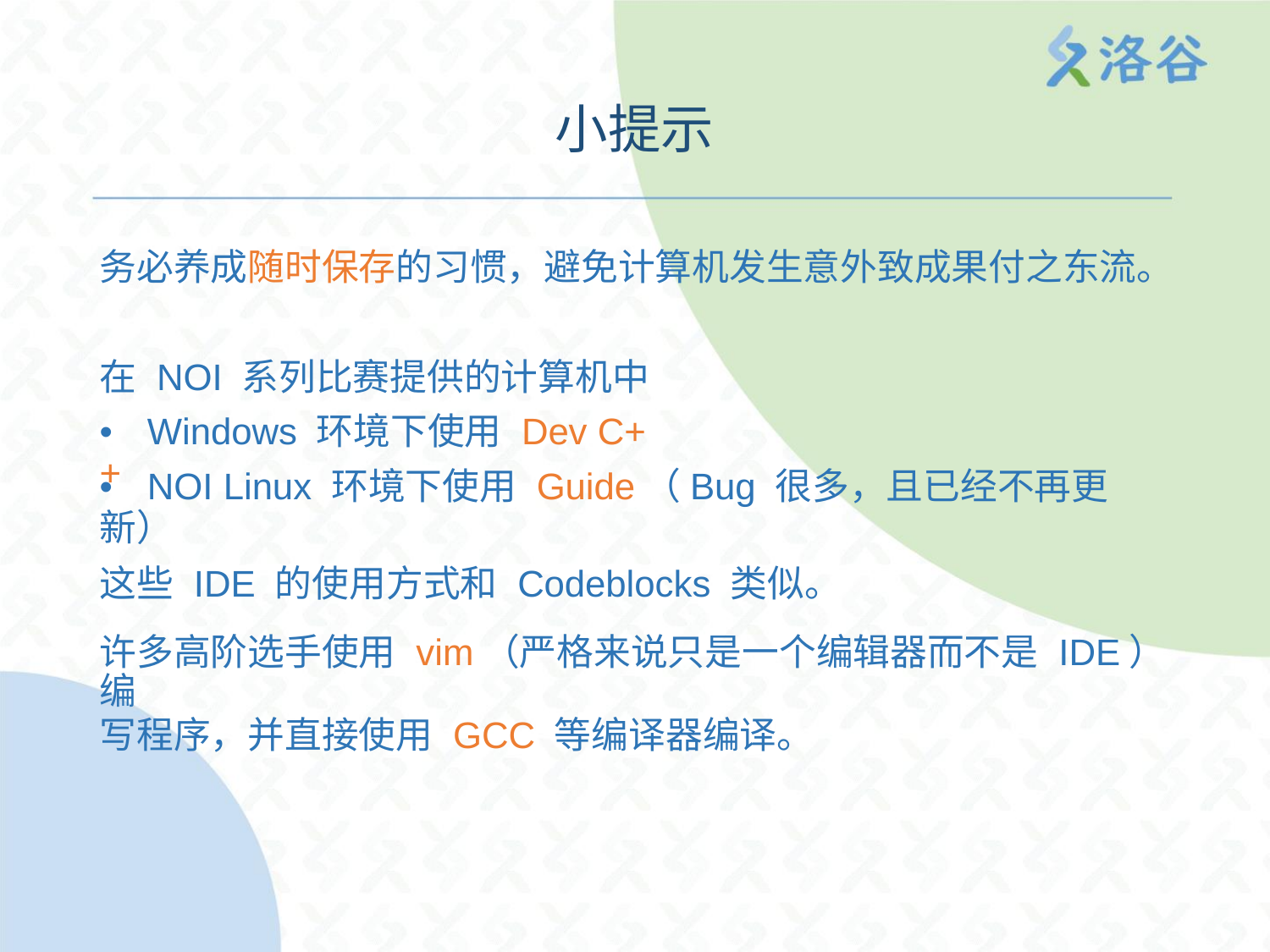

小提示
务必养成随时保存的习惯，避免计算机发生意外致成果付之东流。
在 NOI 系列比赛提供的计算机中
• Windows 环境下使用 Dev C++
• NOI Linux 环境下使用 Guide（Bug 很多，且已经不再更新）
这些 IDE 的使用方式和 Codeblocks 类似。
许多高阶选手使用 vim（严格来说只是一个编辑器而不是 IDE）编
写程序，并直接使用 GCC 等编译器编译。